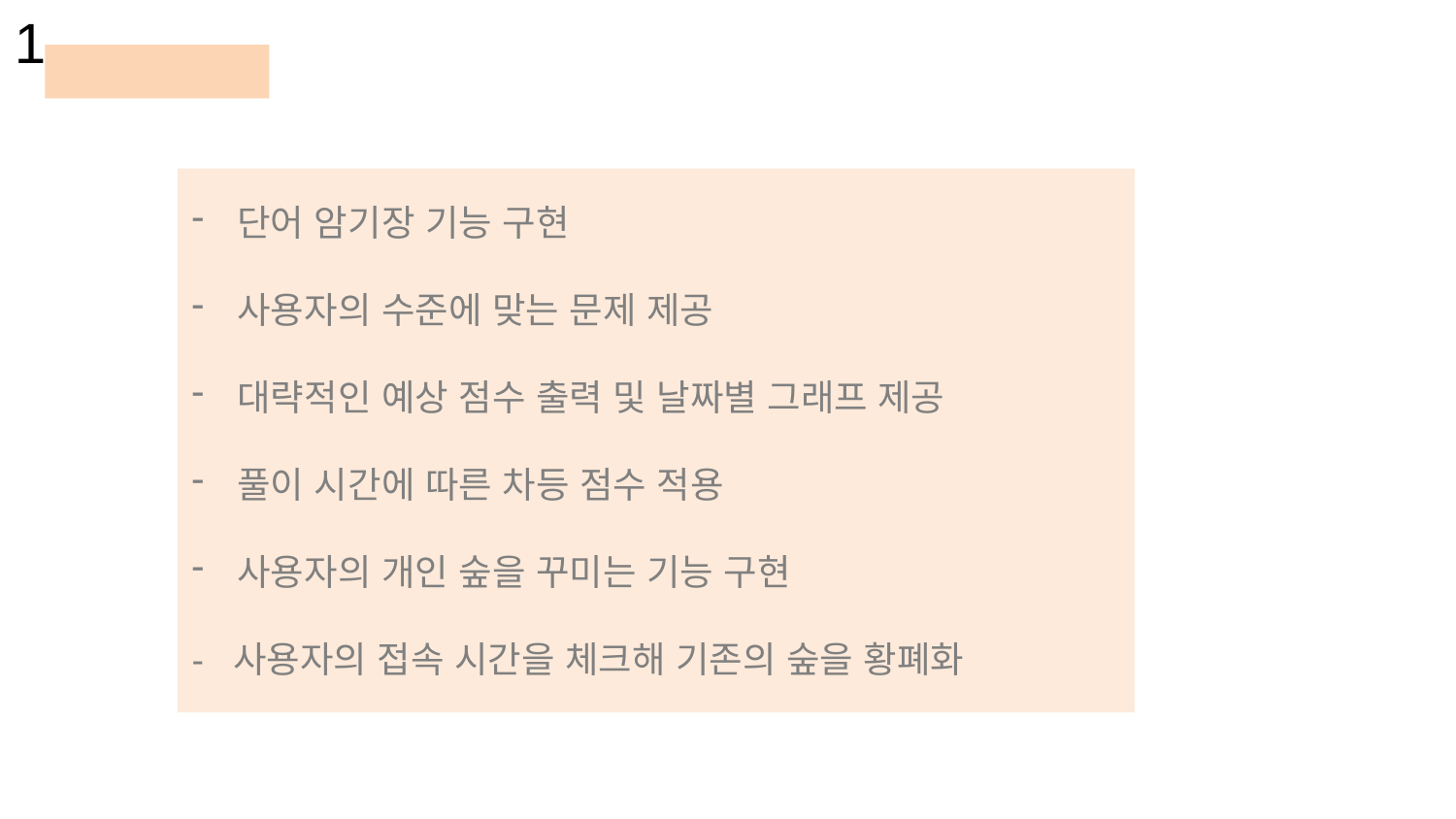

1

개요 - 목표

단어 암기장 기능 구현

사용자의 수준에 맞는 문제 제공

대략적인 예상 점수 출력 및 날짜별 그래프 제공

풀이 시간에 따른 차등 점수 적용

사용자의 개인 숲을 꾸미는 기능 구현

-  사용자의 접속 시간을 체크해 기존의 숲을 황폐화